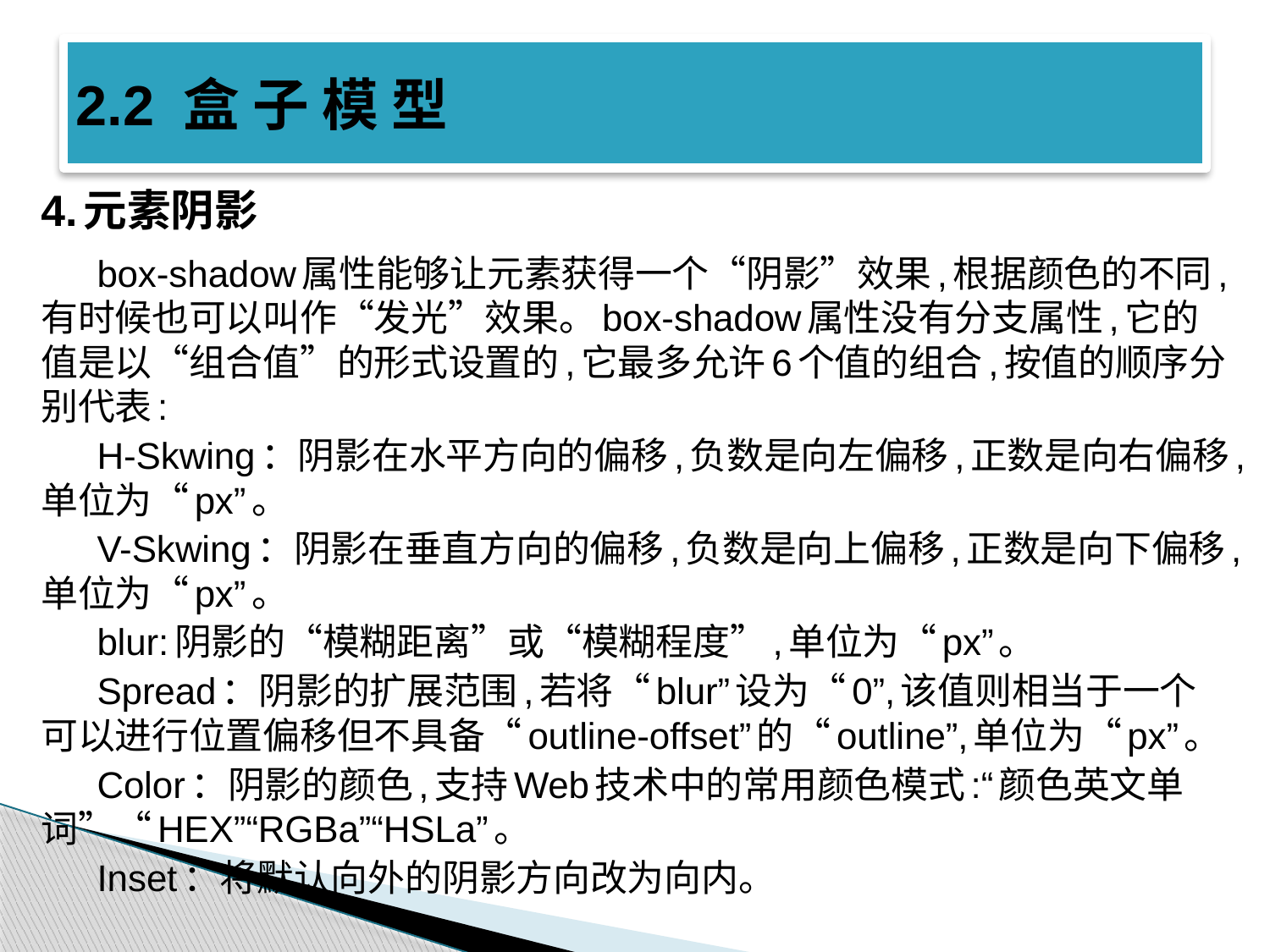

# 2.2 盒 子 模 型
4.元素阴影
box-shadow属性能够让元素获得一个“阴影”效果,根据颜色的不同,有时候也可以叫作“发光”效果。box-shadow属性没有分支属性,它的值是以“组合值”的形式设置的,它最多允许6个值的组合,按值的顺序分别代表:
H-Skwing：阴影在水平方向的偏移,负数是向左偏移,正数是向右偏移,单位为“px”。
V-Skwing：阴影在垂直方向的偏移,负数是向上偏移,正数是向下偏移,单位为“px”。
blur:阴影的“模糊距离”或“模糊程度”,单位为“px”。
Spread：阴影的扩展范围,若将“blur”设为“0”,该值则相当于一个可以进行位置偏移但不具备“outline-offset”的“outline”,单位为“px”。
Color：阴影的颜色,支持Web技术中的常用颜色模式:“颜色英文单词”“HEX”“RGBa”“HSLa”。
Inset：将默认向外的阴影方向改为向内。